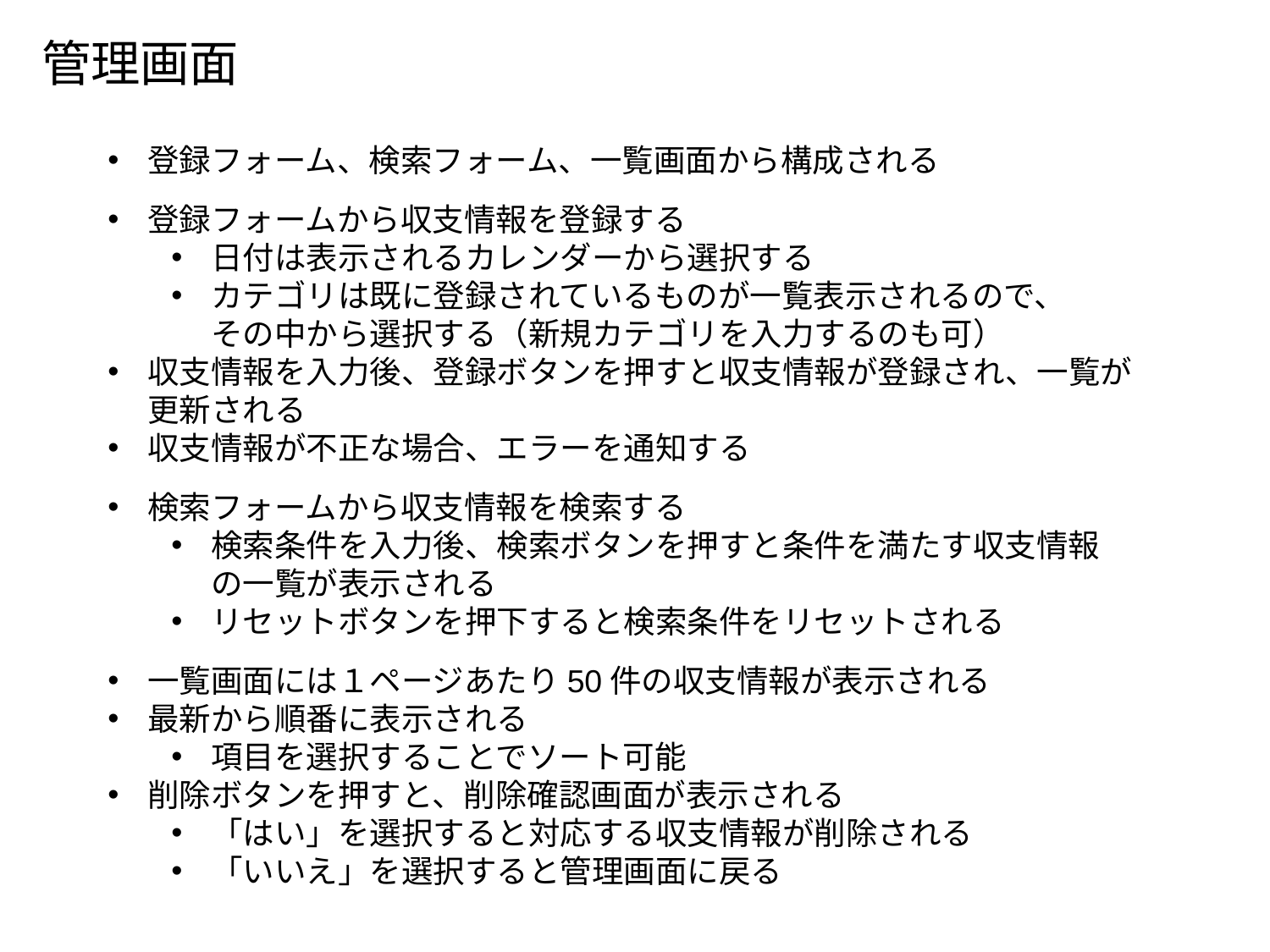

管理画面
登録フォーム、検索フォーム、一覧画面から構成される

登録フォームから収支情報を登録する
日付は表示されるカレンダーから選択する
カテゴリは既に登録されているものが一覧表示されるので、
その中から選択する（新規カテゴリを入力するのも可）
収支情報を入力後、登録ボタンを押すと収支情報が登録され、一覧が
更新される
収支情報が不正な場合、エラーを通知する

検索フォームから収支情報を検索する
検索条件を入力後、検索ボタンを押すと条件を満たす収支情報
の一覧が表示される
リセットボタンを押下すると検索条件をリセットされる

一覧画面には１ページあたり50件の収支情報が表示される
最新から順番に表示される
項目を選択することでソート可能
削除ボタンを押すと、削除確認画面が表示される
「はい」を選択すると対応する収支情報が削除される
「いいえ」を選択すると管理画面に戻る